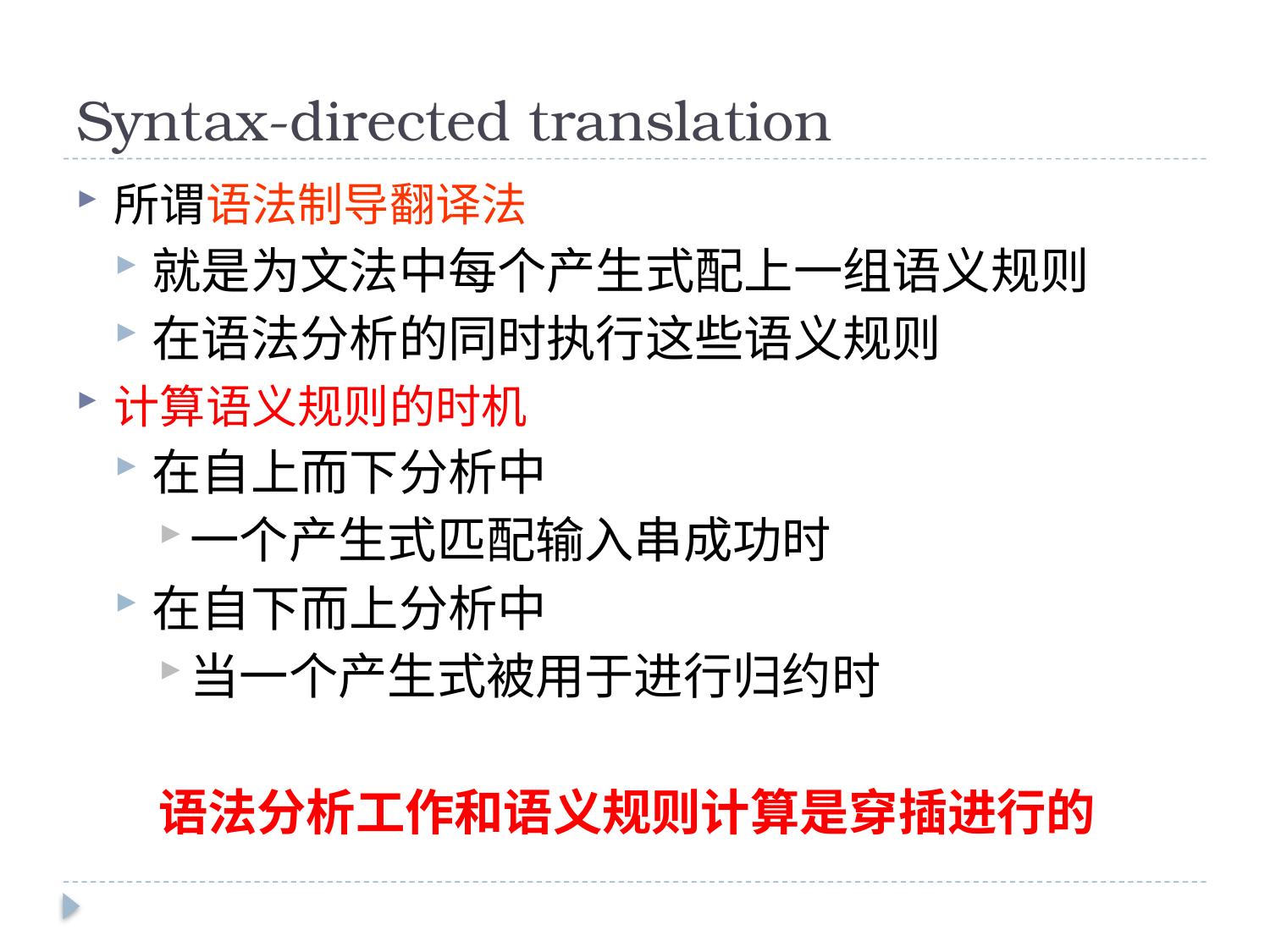

# Syntax-directed translation
所谓语法制导翻译法
就是为文法中每个产生式配上一组语义规则
在语法分析的同时执行这些语义规则
计算语义规则的时机
在自上而下分析中
一个产生式匹配输入串成功时
在自下而上分析中
当一个产生式被用于进行归约时

语法分析工作和语义规则计算是穿插进行的

34